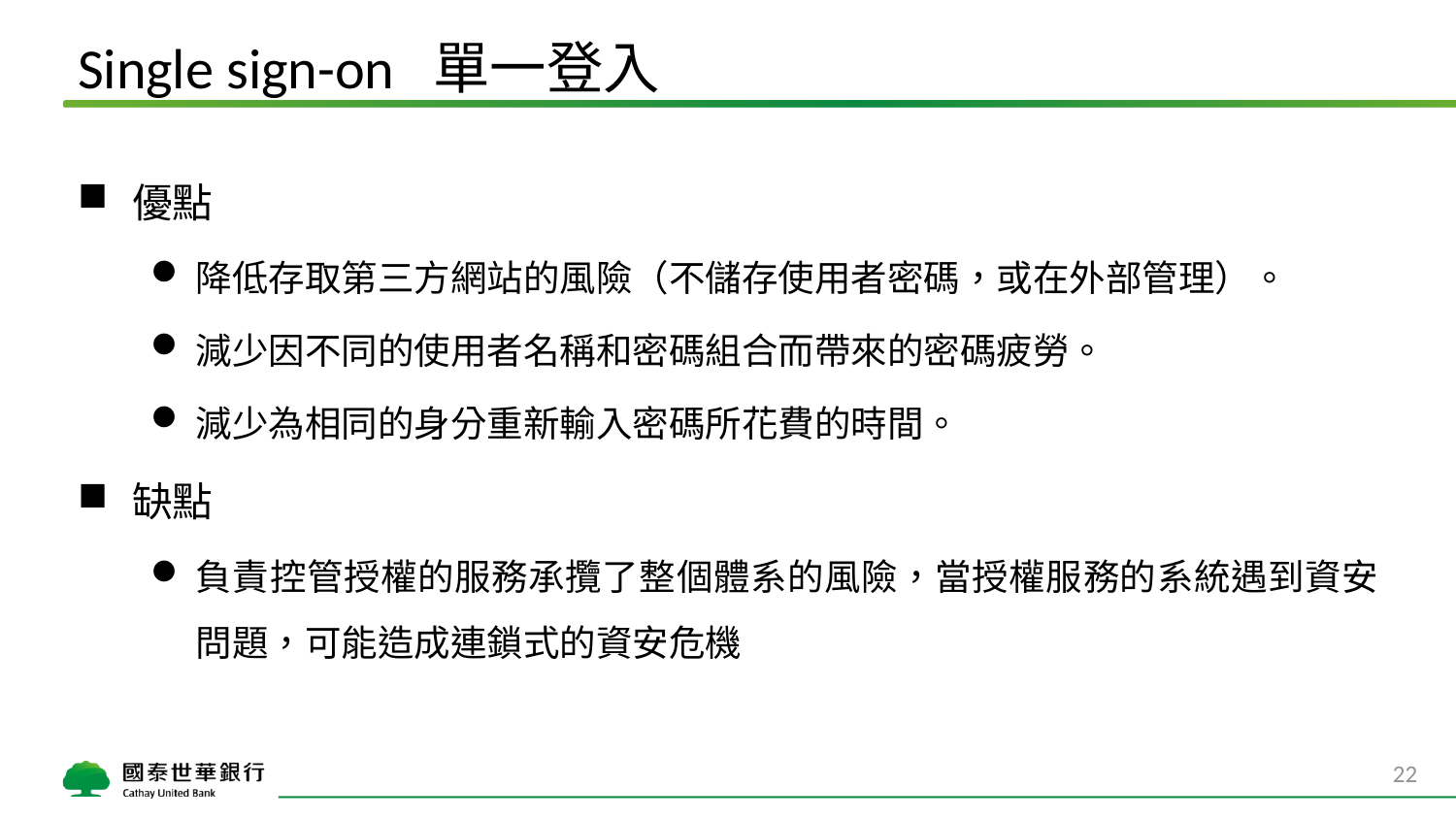

# Single sign-on  單一登入
優點
降低存取第三方網站的風險（不儲存使用者密碼，或在外部管理）。
減少因不同的使用者名稱和密碼組合而帶來的密碼疲勞。
減少為相同的身分重新輸入密碼所花費的時間。
缺點
負責控管授權的服務承攬了整個體系的風險，當授權服務的系統遇到資安問題，可能造成連鎖式的資安危機
22